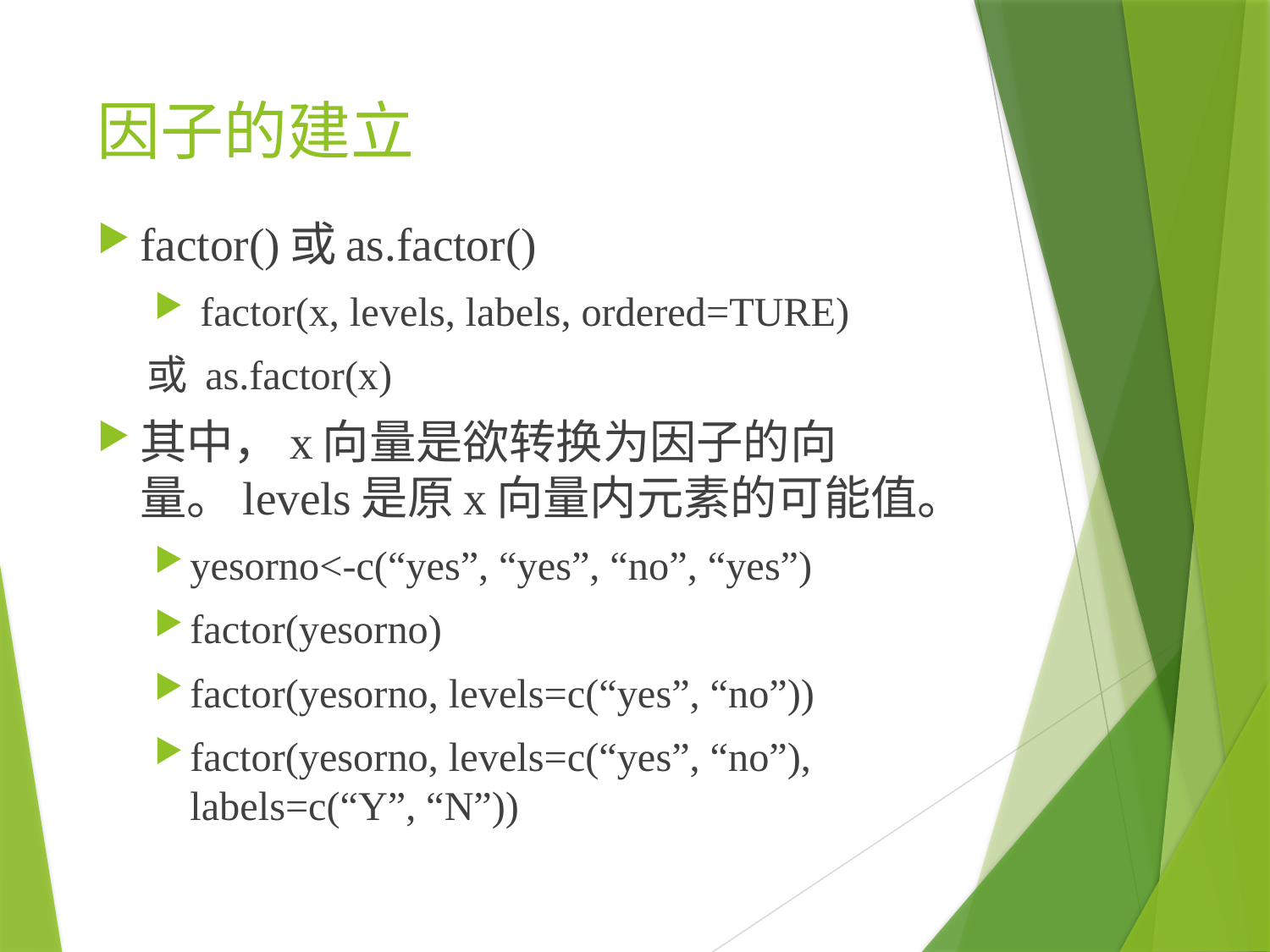

# 因子的建立
factor()或as.factor()
 factor(x, levels, labels, ordered=TURE)
或 as.factor(x)
其中，x向量是欲转换为因子的向量。levels是原x向量内元素的可能值。
yesorno<-c(“yes”, “yes”, “no”, “yes”)
factor(yesorno)
factor(yesorno, levels=c(“yes”, “no”))
factor(yesorno, levels=c(“yes”, “no”), labels=c(“Y”, “N”))